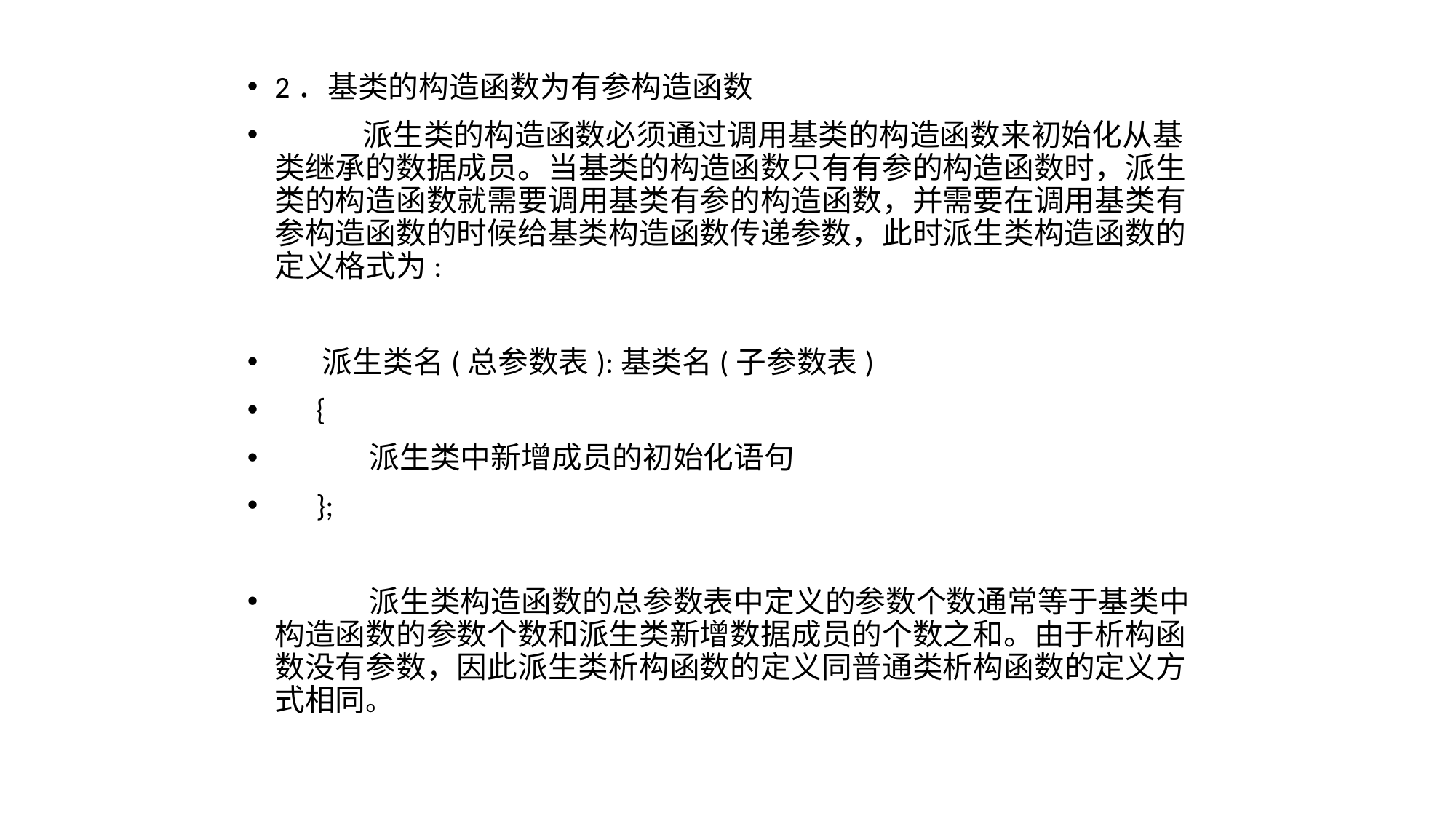

2．基类的构造函数为有参构造函数
            派生类的构造函数必须通过调用基类的构造函数来初始化从基类继承的数据成员。当基类的构造函数只有有参的构造函数时，派生类的构造函数就需要调用基类有参的构造函数，并需要在调用基类有参构造函数的时候给基类构造函数传递参数，此时派生类构造函数的定义格式为:

      派生类名(总参数表):基类名(子参数表)
      {
             派生类中新增成员的初始化语句
      };

             派生类构造函数的总参数表中定义的参数个数通常等于基类中构造函数的参数个数和派生类新增数据成员的个数之和。由于析构函数没有参数，因此派生类析构函数的定义同普通类析构函数的定义方式相同。